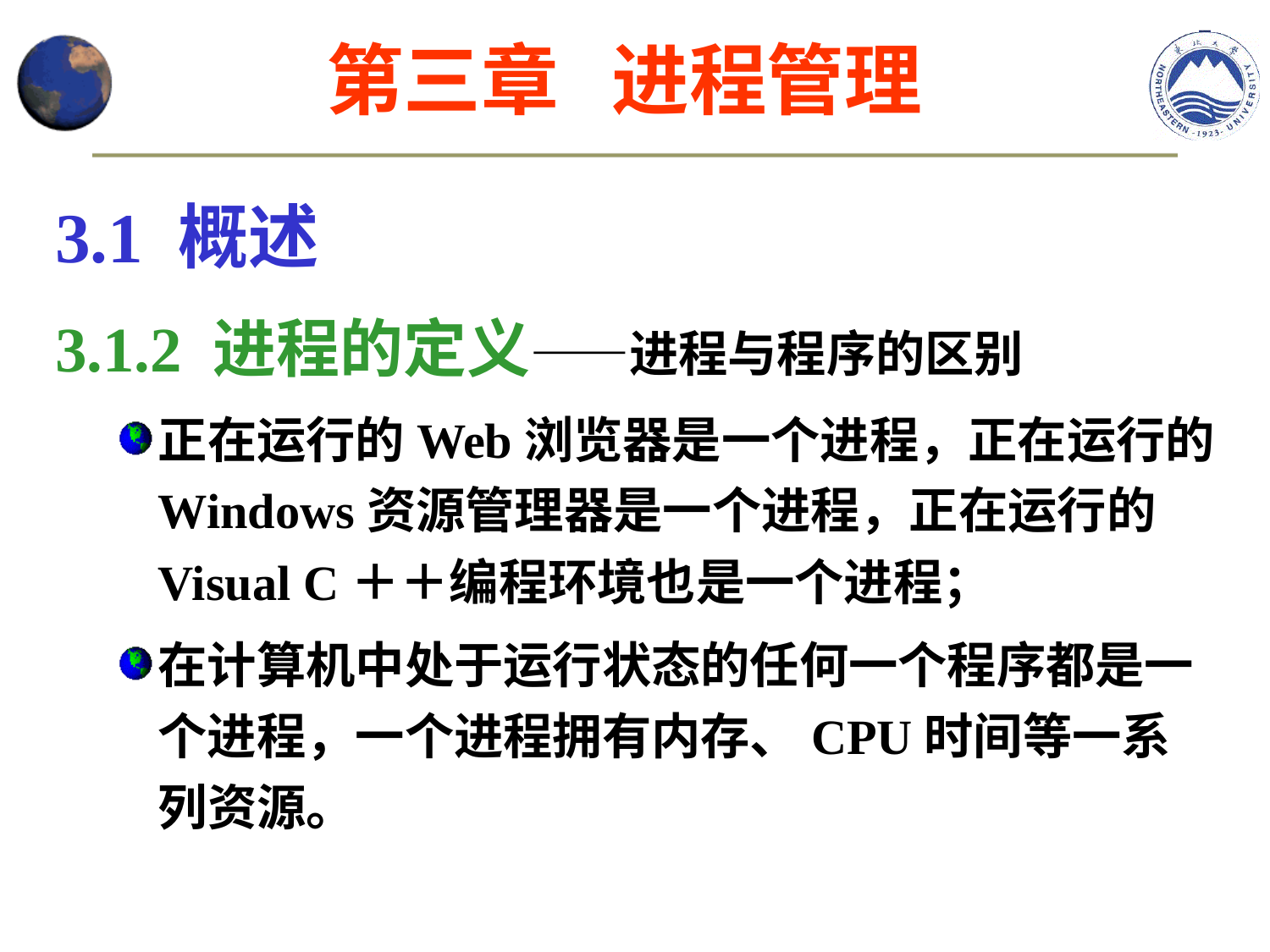

第三章   进程管理
3.1 概述
3.1.2 进程的定义——进程与程序的区别
正在运行的Web浏览器是一个进程，正在运行的Windows资源管理器是一个进程，正在运行的Visual C＋＋编程环境也是一个进程；
在计算机中处于运行状态的任何一个程序都是一个进程，一个进程拥有内存、CPU时间等一系列资源。